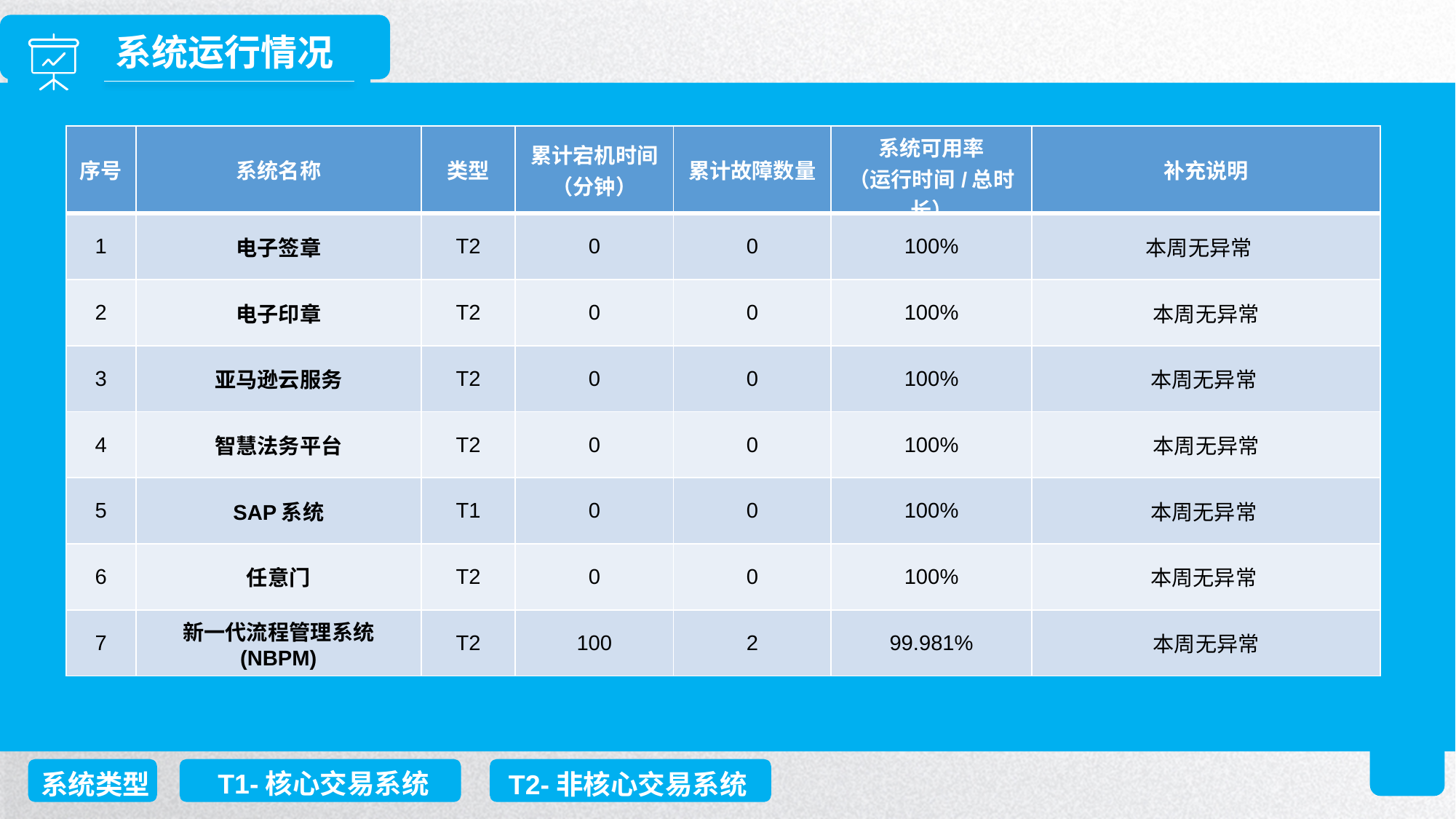

| 序号 | 系统名称 | 类型 | 累计宕机时间 （分钟） | 累计故障数量 | 系统可用率 （运行时间/总时长） | 补充说明 |
| --- | --- | --- | --- | --- | --- | --- |
| 1 | 电子签章 | T2 | 0 | 0 | 100% | 本周无异常 |
| 2 | 电子印章 | T2 | 0 | 0 | 100% | 本周无异常 |
| 3 | 亚马逊云服务 | T2 | 0 | 0 | 100% | 本周无异常 |
| 4 | 智慧法务平台 | T2 | 0 | 0 | 100% | 本周无异常 |
| 5 | SAP系统 | T1 | 0 | 0 | 100% | 本周无异常 |
| 6 | 任意门 | T2 | 0 | 0 | 100% | 本周无异常 |
| 7 | 新一代流程管理系统 (NBPM) | T2 | 100 | 2 | 99.981% | 本周无异常 |
72